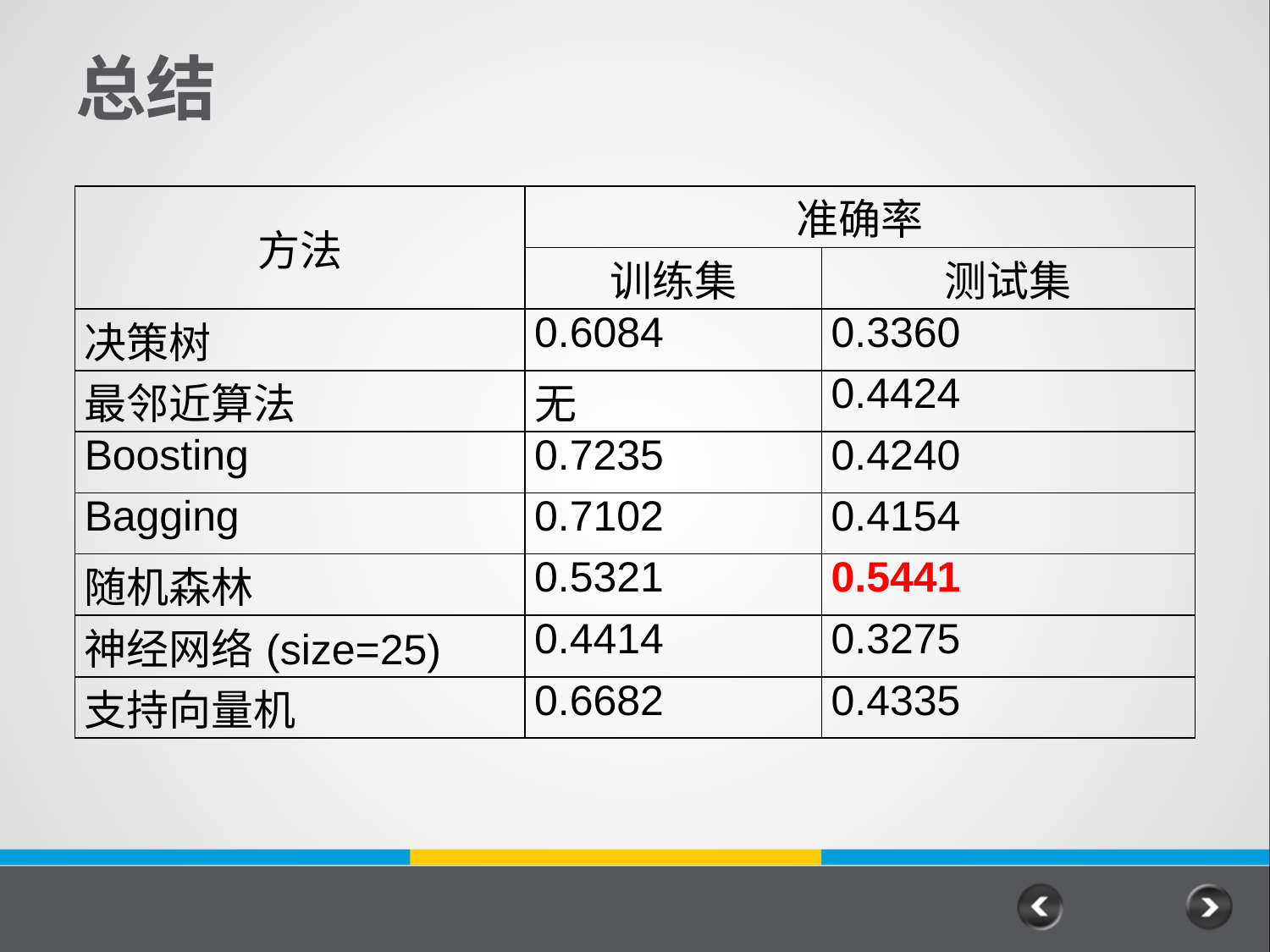

# 总结
| 方法 | 准确率 |  |
| --- | --- | --- |
|  | 训练集 | 测试集 |
| 决策树 | 0.6084 | 0.3360 |
| 最邻近算法 | 无 | 0.4424 |
| Boosting | 0.7235 | 0.4240 |
| Bagging | 0.7102 | 0.4154 |
| 随机森林 | 0.5321 | 0.5441 |
| 神经网络(size=25) | 0.4414 | 0.3275 |
| 支持向量机 | 0.6682 | 0.4335 |
98